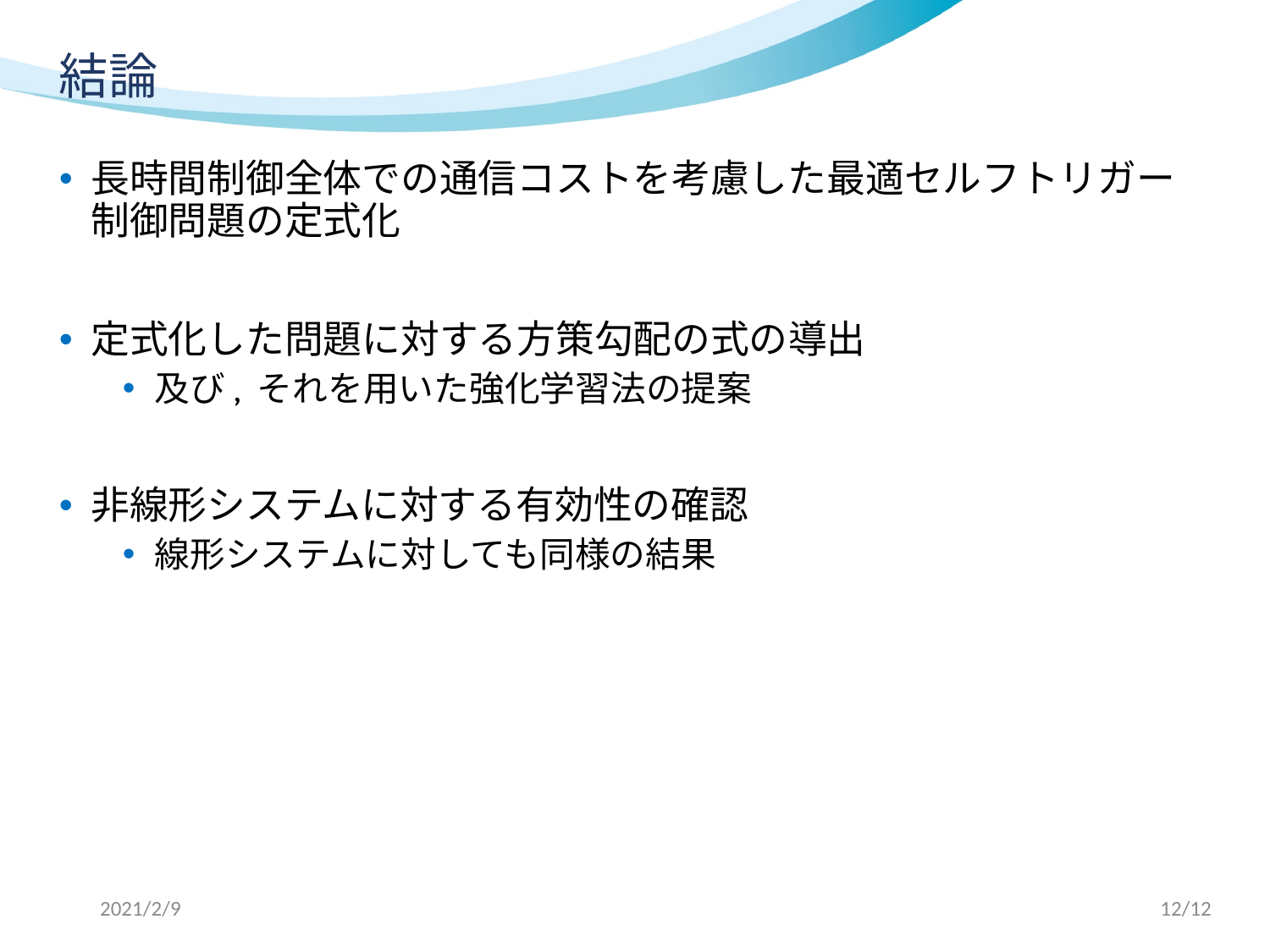

# 結論
長時間制御全体での通信コストを考慮した最適セルフトリガー制御問題の定式化

定式化した問題に対する方策勾配の式の導出
及び, それを用いた強化学習法の提案

非線形システムに対する有効性の確認
線形システムに対しても同様の結果

2021/2/9
12/12